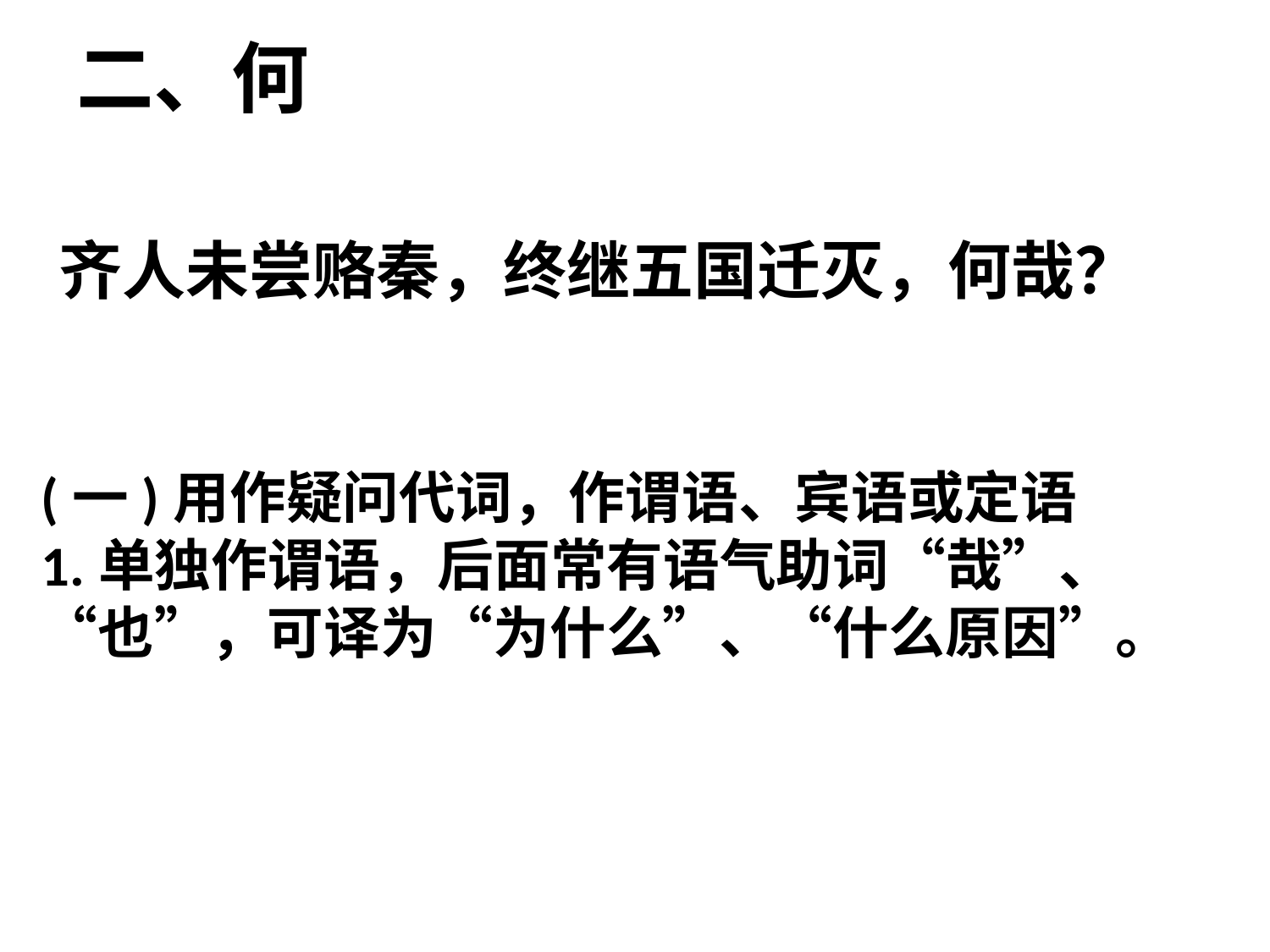

# 二、何
齐人未尝赂秦，终继五国迁灭，何哉？
(一)用作疑问代词，作谓语、宾语或定语
1.单独作谓语，后面常有语气助词“哉”、“也”，可译为“为什么”、“什么原因”。